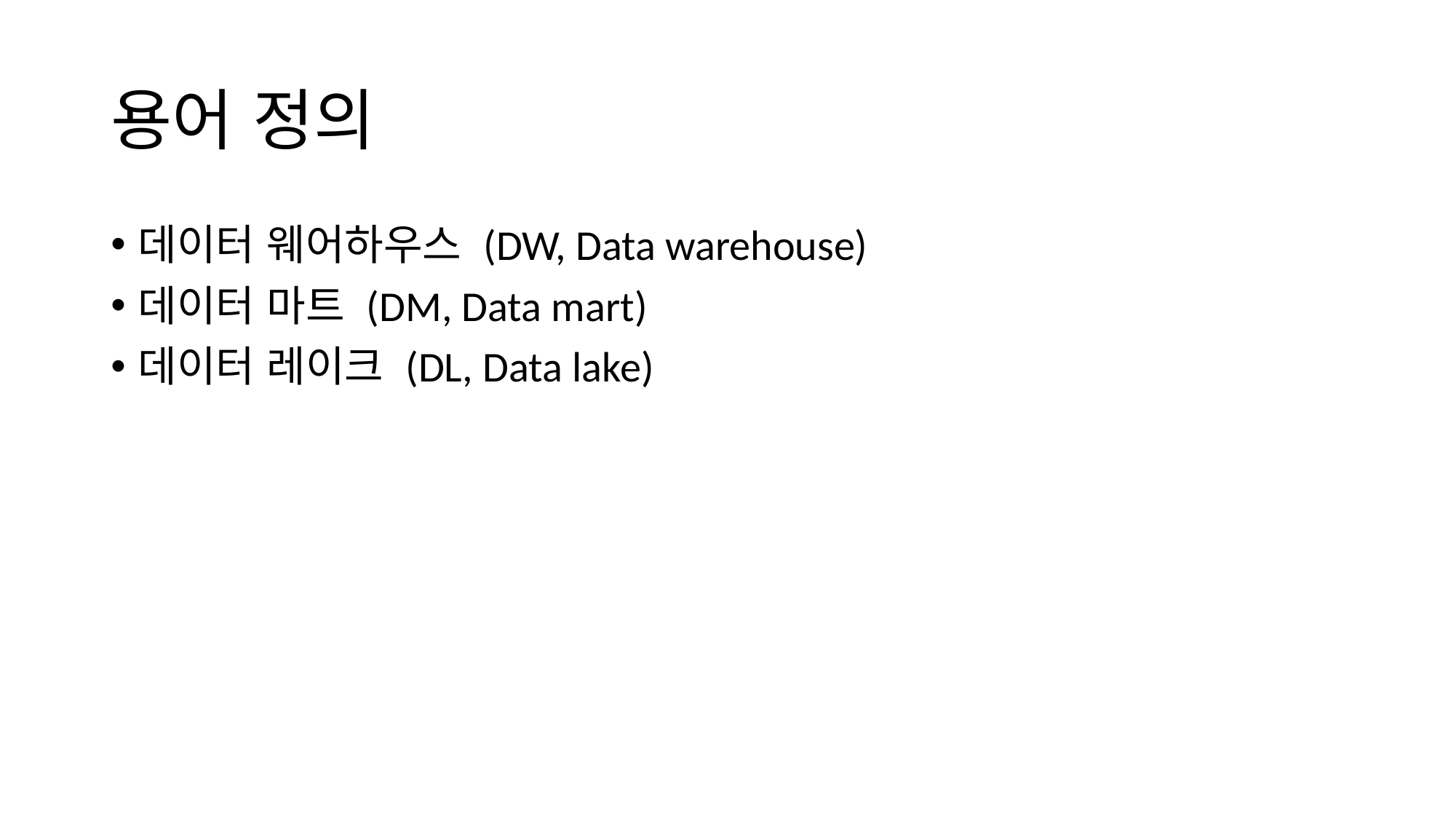

# 용어 정의
데이터 웨어하우스 (DW, Data warehouse)
데이터 마트 (DM, Data mart)
데이터 레이크 (DL, Data lake)